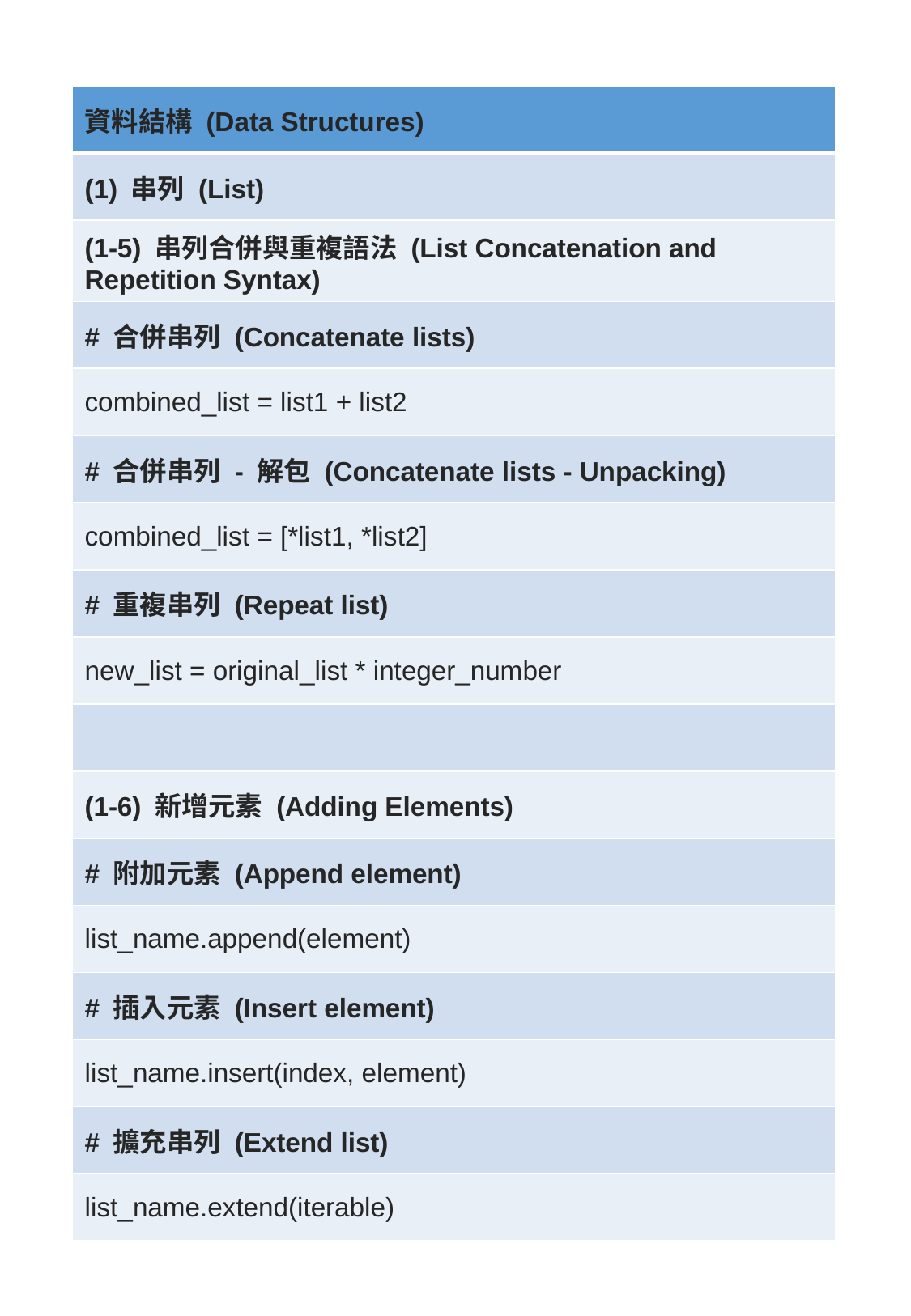

| 資料結構 (Data Structures) |
| --- |
| (1) 串列 (List) |
| (1-5) 串列合併與重複語法 (List Concatenation and Repetition Syntax) |
| # 合併串列 (Concatenate lists) |
| combined\_list = list1 + list2 |
| # 合併串列 - 解包 (Concatenate lists - Unpacking) |
| combined\_list = [\*list1, \*list2] |
| # 重複串列 (Repeat list) |
| new\_list = original\_list \* integer\_number |
|  |
| (1-6) 新增元素 (Adding Elements) |
| # 附加元素 (Append element) |
| list\_name.append(element) |
| # 插入元素 (Insert element) |
| list\_name.insert(index, element) |
| # 擴充串列 (Extend list) |
| list\_name.extend(iterable) |